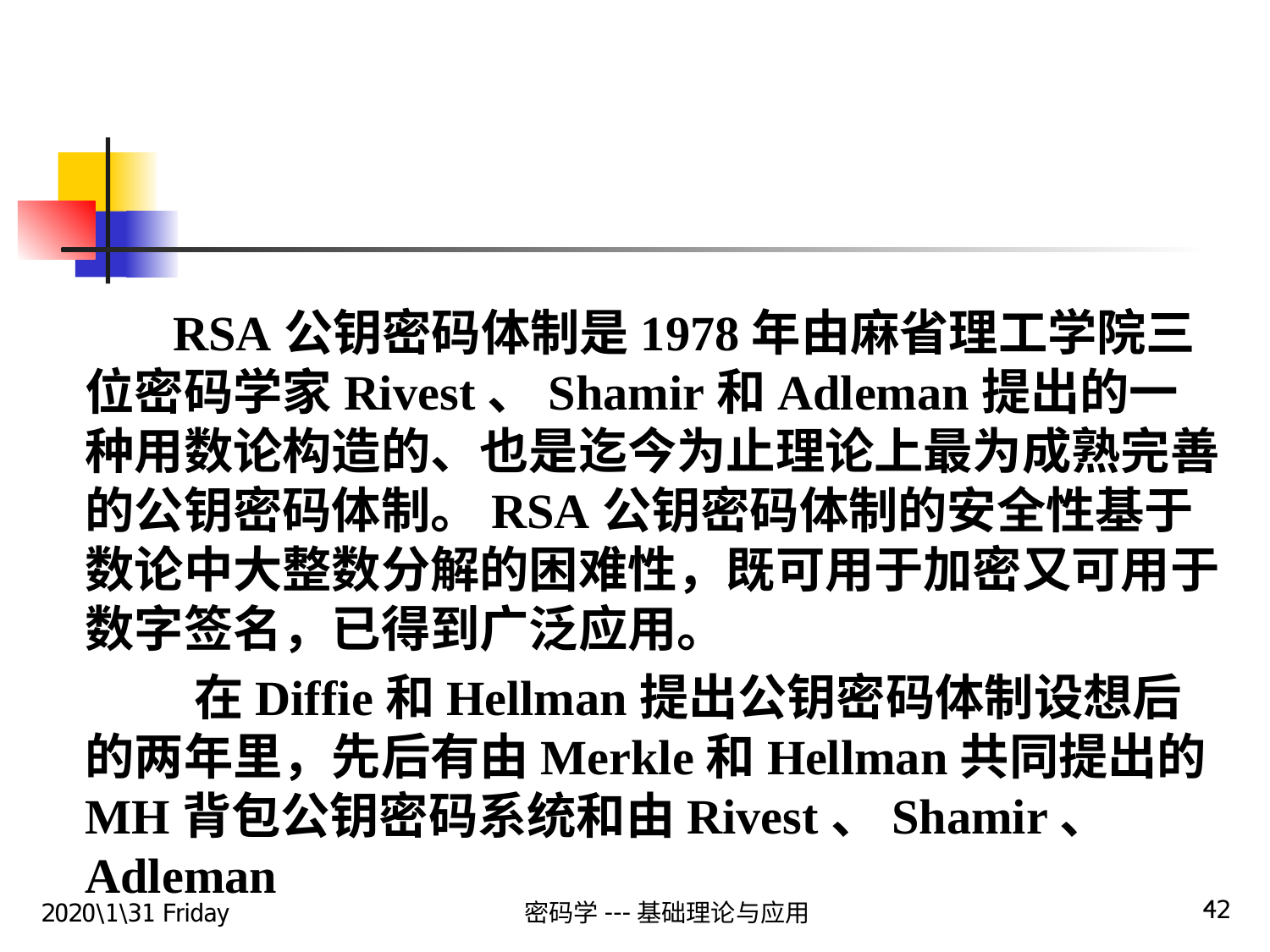

#
  RSA公钥密码体制是1978年由麻省理工学院三位密码学家Rivest、Shamir和Adleman提出的一种用数论构造的、也是迄今为止理论上最为成熟完善的公钥密码体制。RSA公钥密码体制的安全性基于数论中大整数分解的困难性，既可用于加密又可用于数字签名，已得到广泛应用。
   在Diffie和Hellman提出公钥密码体制设想后的两年里，先后有由Merkle和Hellman共同提出的MH背包公钥密码系统和由Rivest、Shamir、 Adleman
42
2020\1\31 Friday
密码学---基础理论与应用